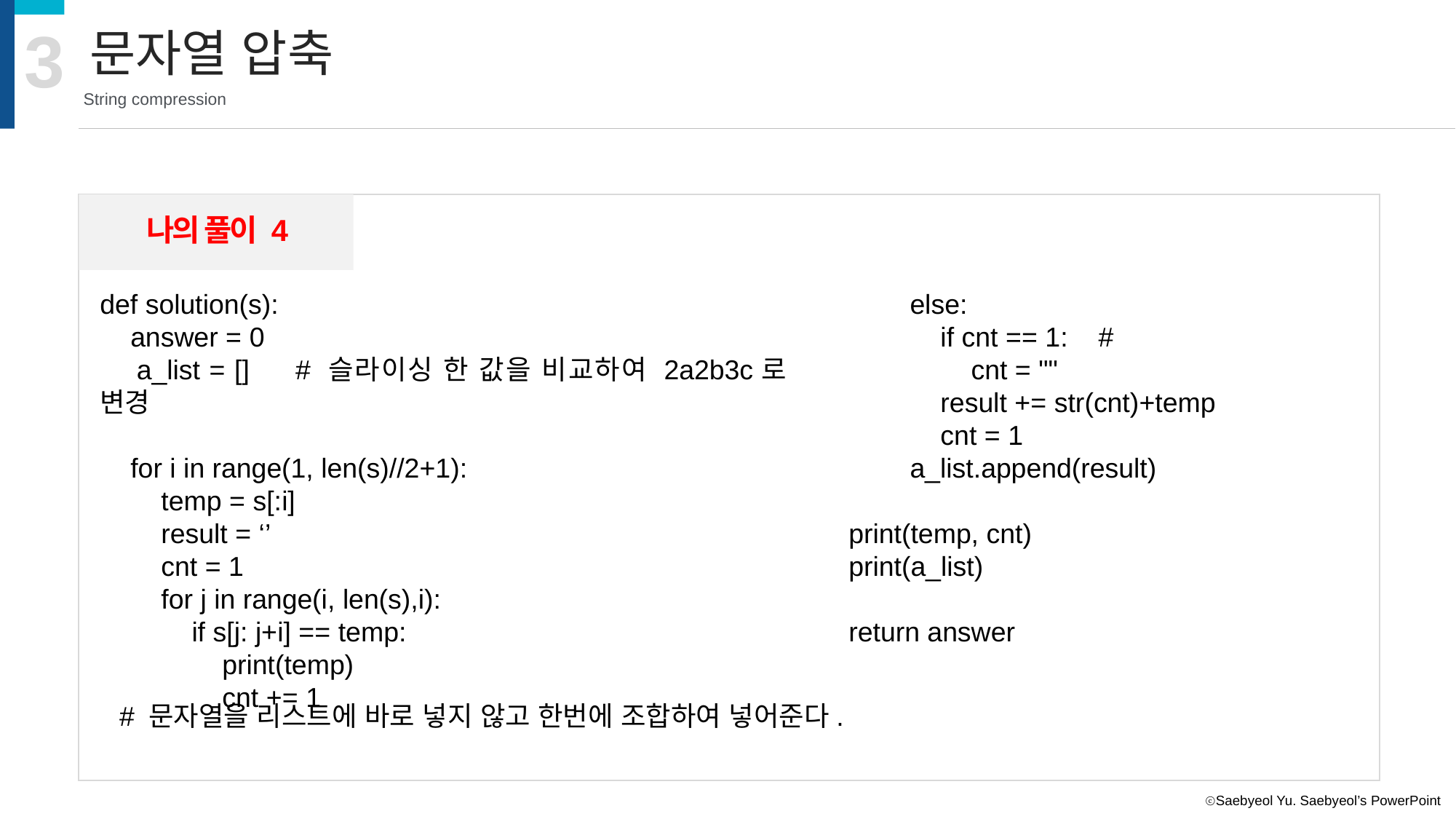

3
문자열 압축
String compression

나의 풀이 4
def solution(s):
    answer = 0
    a_list = []     # 슬라이싱 한 값을 비교하여 2a2b3c로 변경

    for i in range(1, len(s)//2+1):
        temp = s[:i]
        result = ‘’
        cnt = 1
        for j in range(i, len(s),i):
            if s[j: j+i] == temp:
                print(temp)
                cnt += 1
            else:
                if cnt == 1:    #
                    cnt = ""
                result += str(cnt)+temp
                cnt = 1
            a_list.append(result)

    print(temp, cnt)
    print(a_list)

    return answer
# 문자열을 리스트에 바로 넣지 않고 한번에 조합하여 넣어준다.